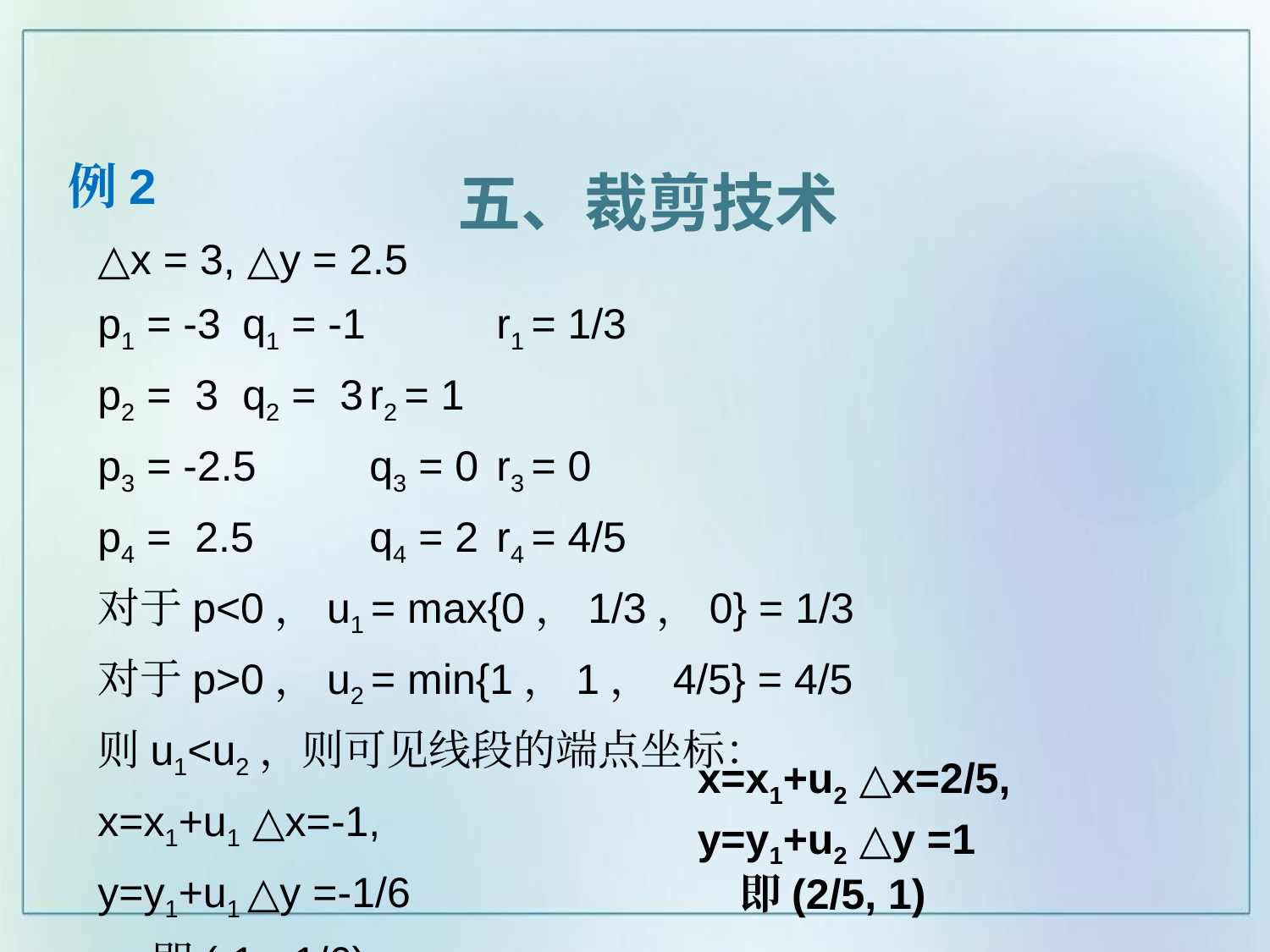

# 例2
五、裁剪技术
△x = 3, △y = 2.5
p1 = -3	q1 = -1 	r1 = 1/3
p2 =  3	q2 =  3	r2 = 1
p3 = -2.5	q3 = 0	r3 = 0
p4 =  2.5	q4 = 2	r4 = 4/5
对于p<0，u1 = max{0，1/3，0} = 1/3
对于p>0，u2 = min{1，1， 4/5} = 4/5
则u1<u2，则可见线段的端点坐标：
x=x1+u1 △x=-1,
y=y1+u1 △y =-1/6
    即(-1, -1/6)

x=x1+u2 △x=2/5,
y=y1+u2 △y =1
   即(2/5, 1)